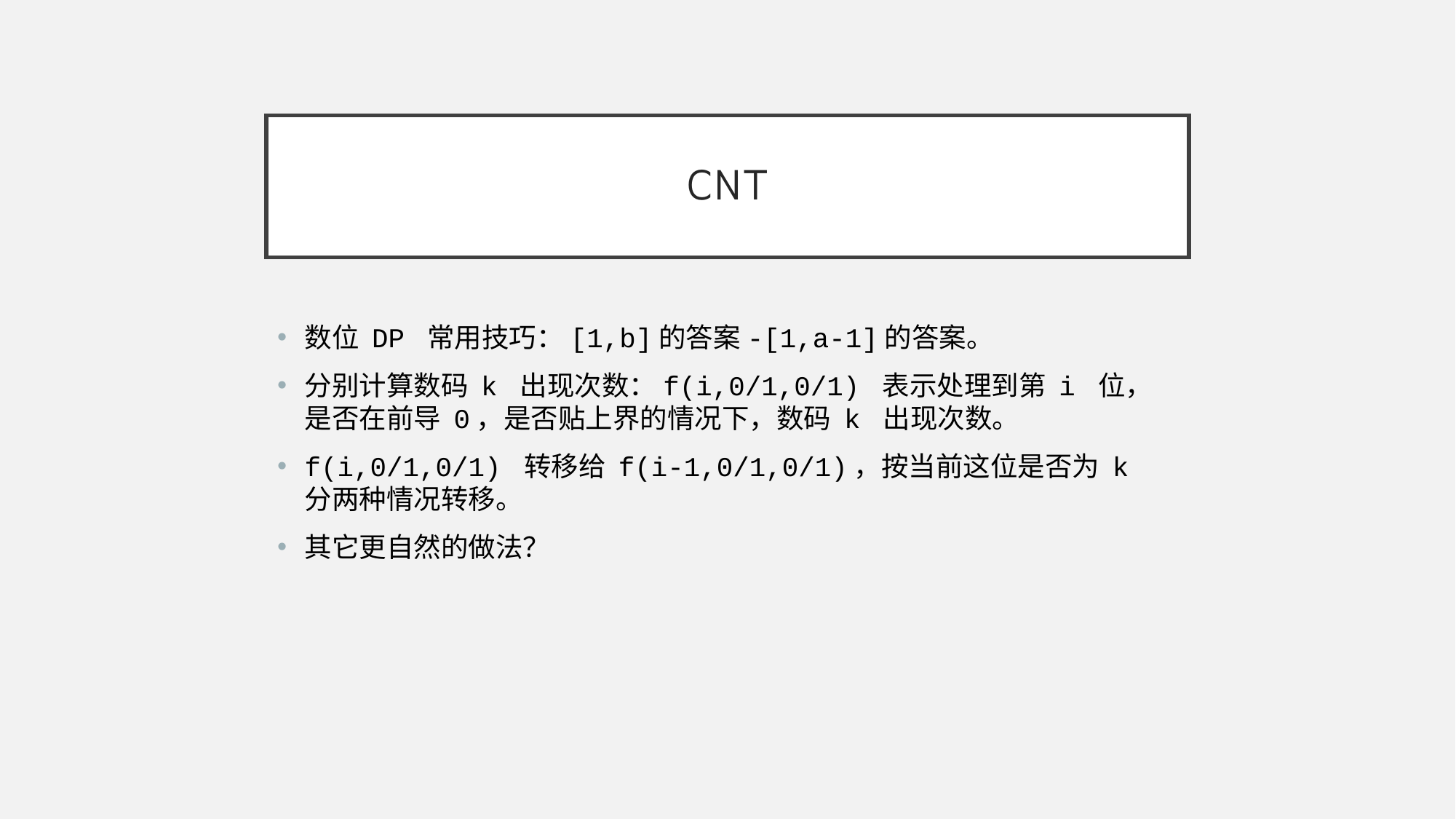

# cnt
数位 DP 常用技巧：[1,b]的答案-[1,a-1]的答案。
分别计算数码 k 出现次数：f(i,0/1,0/1) 表示处理到第 i 位，是否在前导 0，是否贴上界的情况下，数码 k 出现次数。
f(i,0/1,0/1) 转移给 f(i-1,0/1,0/1)，按当前这位是否为 k 分两种情况转移。
其它更自然的做法？